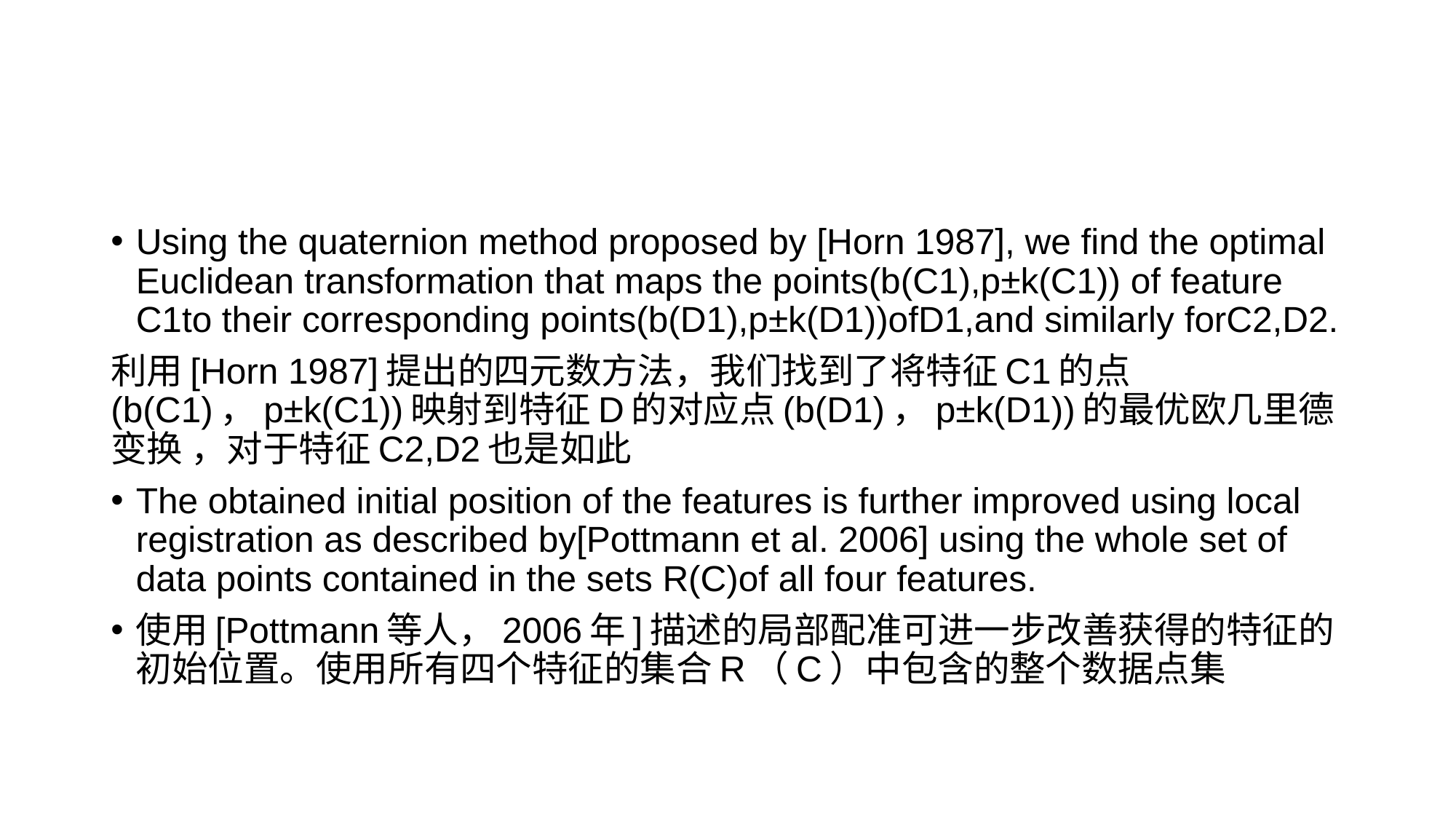

#
Using the quaternion method proposed by [Horn 1987], we find the optimal Euclidean transformation that maps the points(b(C1),p±k(C1)) of feature C1to their corresponding points(b(D1),p±k(D1))ofD1,and similarly forC2,D2.
利用[Horn 1987]提出的四元数方法，我们找到了将特征C1的点(b(C1)，p±k(C1))映射到特征D的对应点(b(D1)，p±k(D1))的最优欧几里德变换 ，对于特征C2,D2也是如此
The obtained initial position of the features is further improved using local registration as described by[Pottmann et al. 2006] using the whole set of data points contained in the sets R(C)of all four features.
使用[Pottmann等人，2006年]描述的局部配准可进一步改善获得的特征的初始位置。使用所有四个特征的集合R（C）中包含的整个数据点集